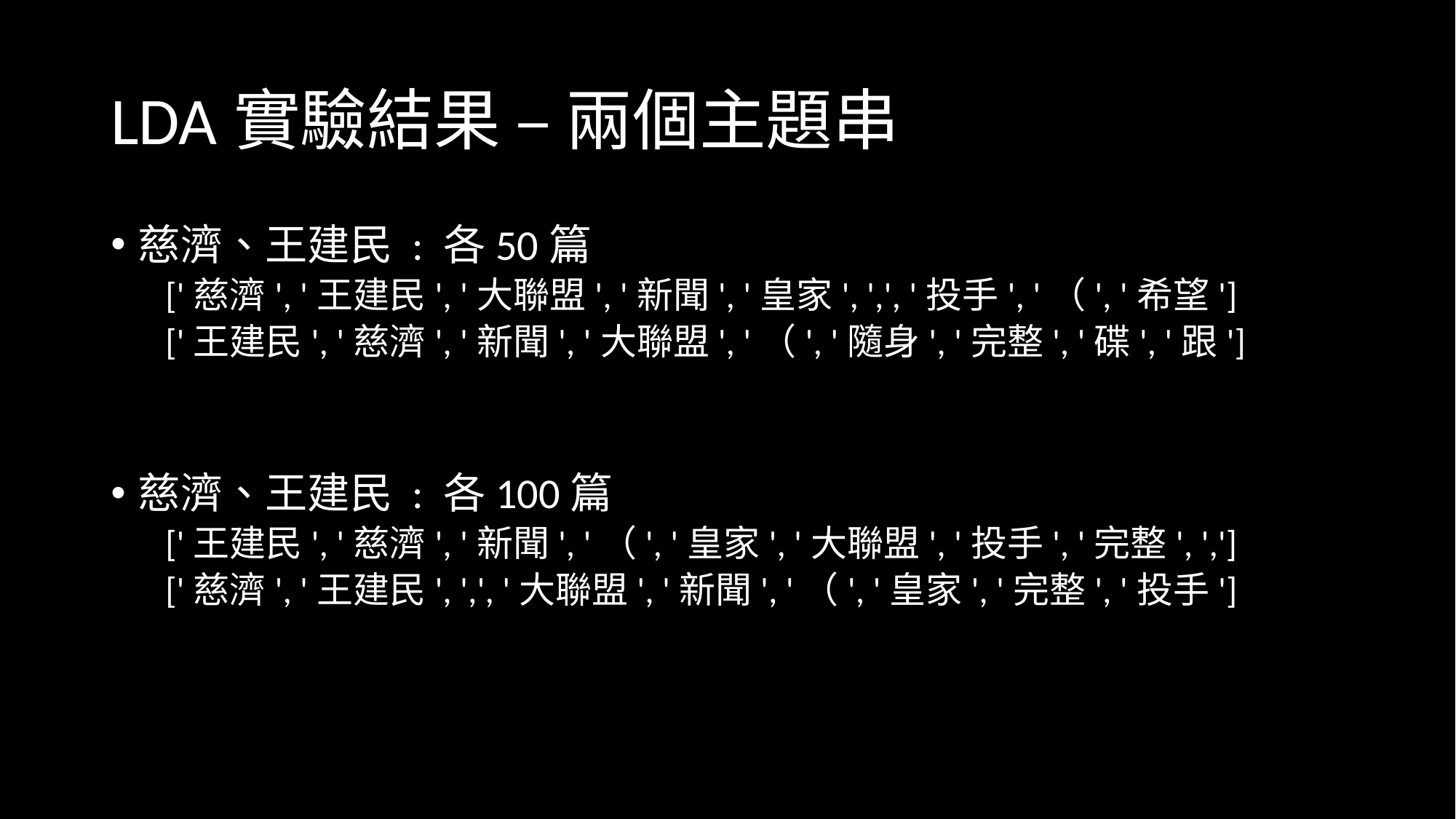

# LDA實驗結果 – 兩個主題串
慈濟、王建民 : 各50篇
['慈濟', '王建民', '大聯盟', '新聞', '皇家', ',', '投手', '（', '希望']
['王建民', '慈濟', '新聞', '大聯盟', '（', '隨身', '完整', '碟', '跟']

慈濟、王建民 : 各100篇
['王建民', '慈濟', '新聞', '（', '皇家', '大聯盟', '投手', '完整', ',']
['慈濟', '王建民', ',', '大聯盟', '新聞', '（', '皇家', '完整', '投手']